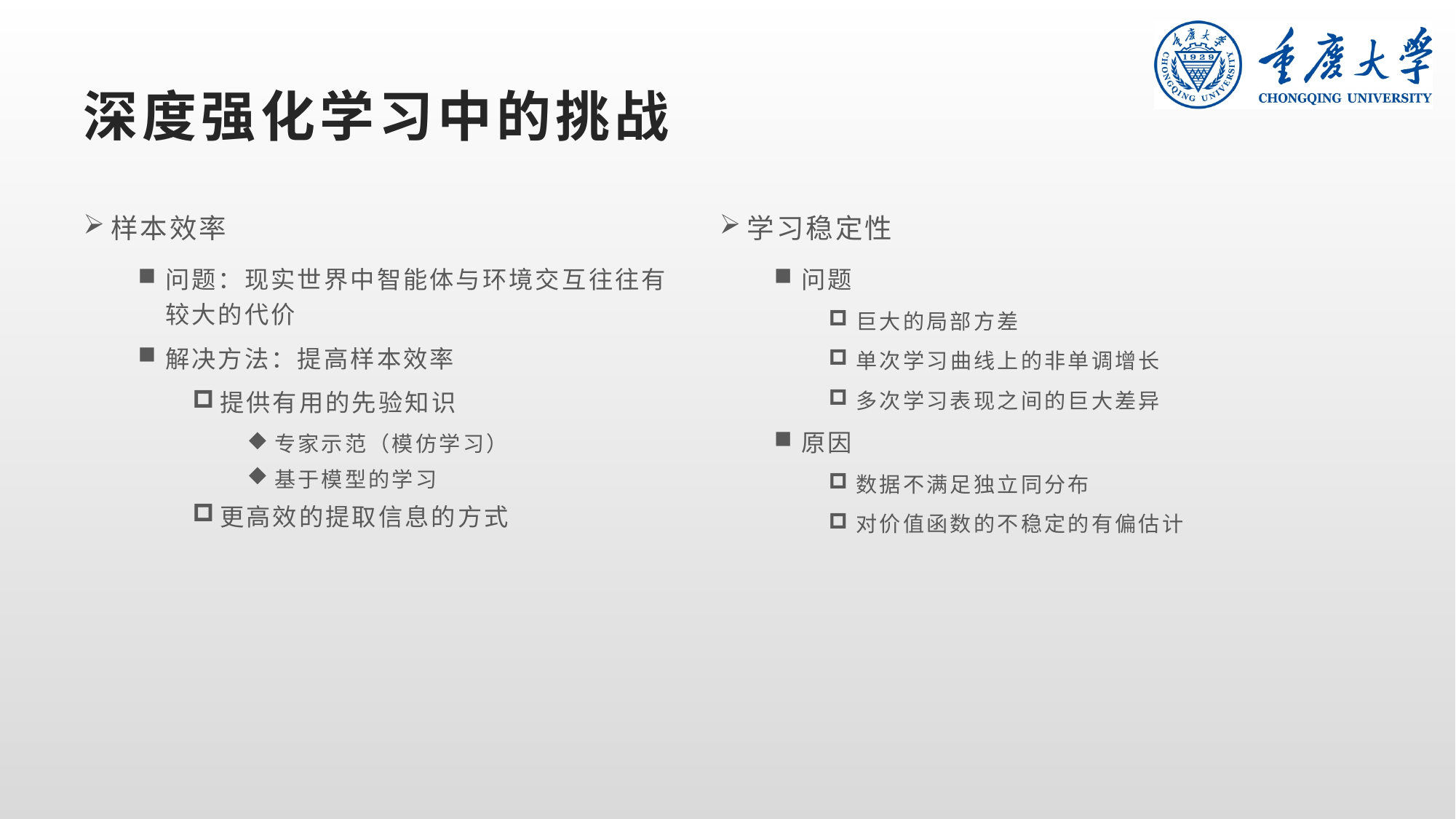

# 深度强化学习中的挑战
样本效率
问题：现实世界中智能体与环境交互往往有较大的代价
解决方法：提高样本效率
提供有用的先验知识
专家示范（模仿学习）
基于模型的学习
更高效的提取信息的方式
学习稳定性
问题
巨大的局部方差
单次学习曲线上的非单调增长
多次学习表现之间的巨大差异
原因
数据不满足独立同分布
对价值函数的不稳定的有偏估计